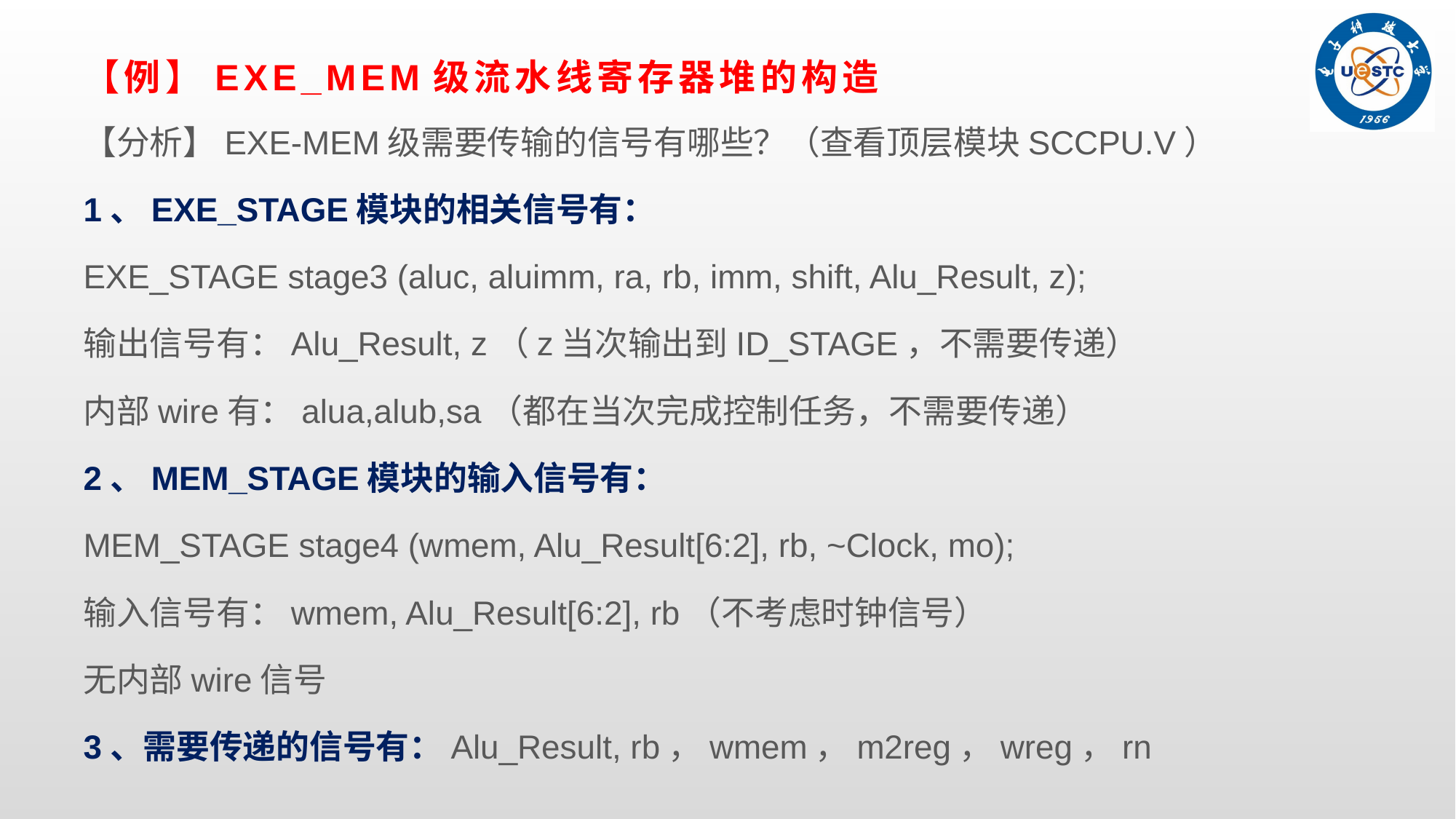

# 【例】EXE_MEM级流水线寄存器堆的构造
【分析】EXE-MEM级需要传输的信号有哪些？（查看顶层模块SCCPU.V）
1、EXE_STAGE模块的相关信号有：
EXE_STAGE stage3 (aluc, aluimm, ra, rb, imm, shift, Alu_Result, z);
输出信号有：Alu_Result, z（z当次输出到ID_STAGE，不需要传递）
内部wire有：alua,alub,sa（都在当次完成控制任务，不需要传递）
2、MEM_STAGE模块的输入信号有：
MEM_STAGE stage4 (wmem, Alu_Result[6:2], rb, ~Clock, mo);
输入信号有：wmem, Alu_Result[6:2], rb（不考虑时钟信号）
无内部wire信号
3、需要传递的信号有：Alu_Result, rb，wmem，m2reg，wreg，rn